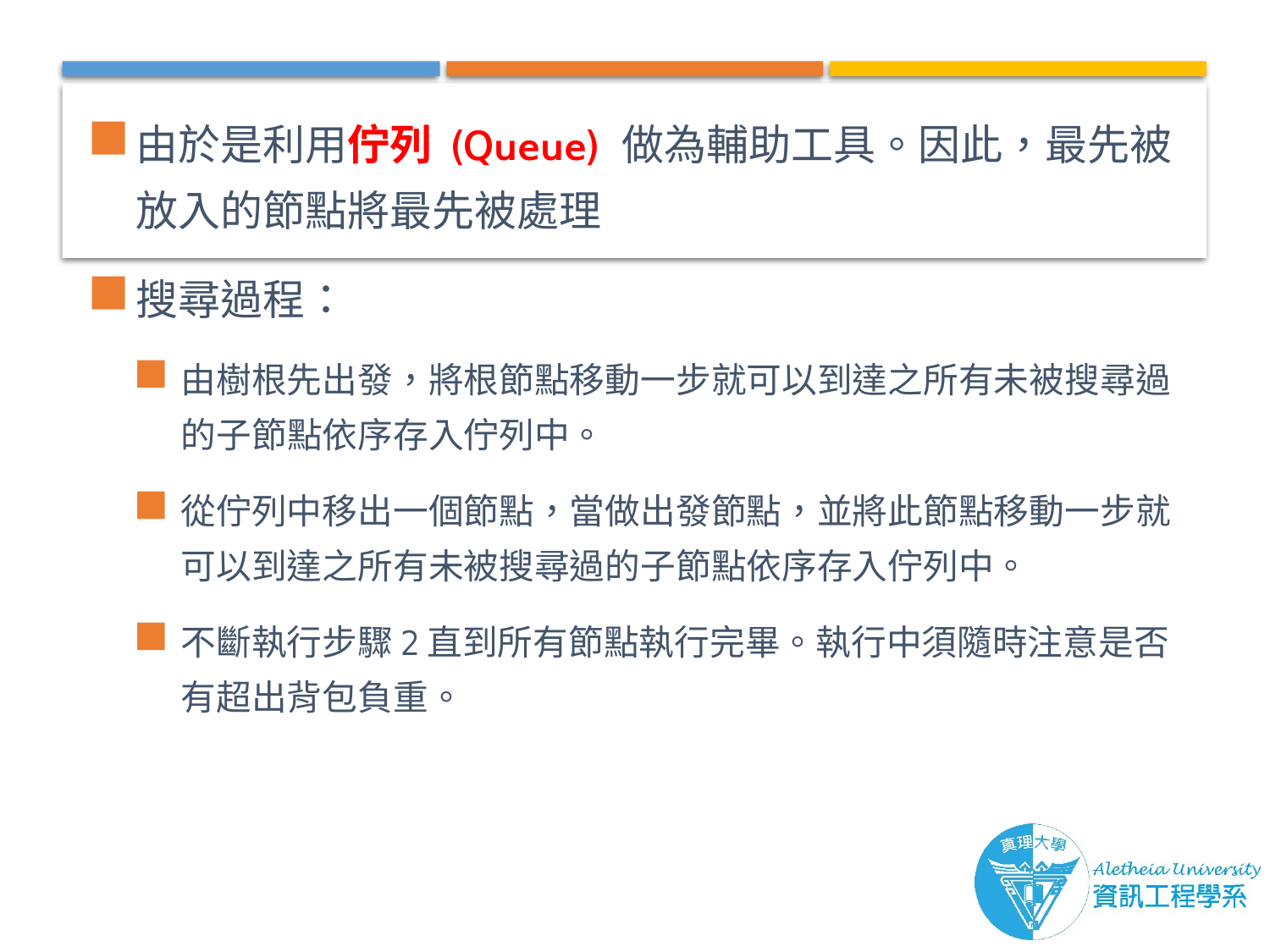

由於是利用佇列 (Queue) 做為輔助工具。因此，最先被放入的節點將最先被處理
搜尋過程：
由樹根先出發，將根節點移動一步就可以到達之所有未被搜尋過的子節點依序存入佇列中。
從佇列中移出一個節點，當做出發節點，並將此節點移動一步就可以到達之所有未被搜尋過的子節點依序存入佇列中。
不斷執行步驟2直到所有節點執行完畢。執行中須隨時注意是否有超出背包負重。